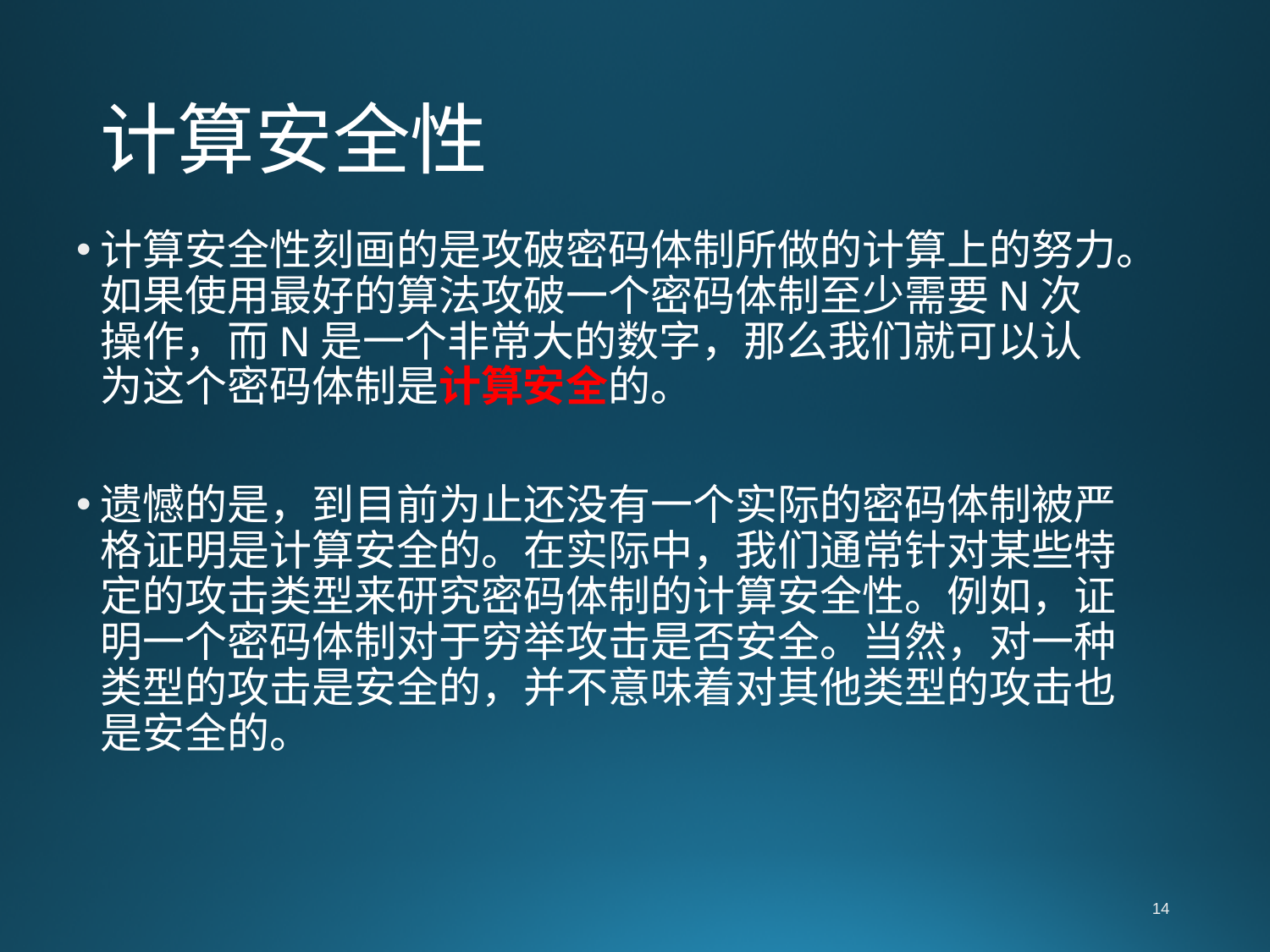

# 计算安全性
计算安全性刻画的是攻破密码体制所做的计算上的努力。如果使用最好的算法攻破一个密码体制至少需要N次操作，而N是一个非常大的数字，那么我们就可以认为这个密码体制是计算安全的。

遗憾的是，到目前为止还没有一个实际的密码体制被严格证明是计算安全的。在实际中，我们通常针对某些特定的攻击类型来研究密码体制的计算安全性。例如，证明一个密码体制对于穷举攻击是否安全。当然，对一种类型的攻击是安全的，并不意味着对其他类型的攻击也是安全的。
14